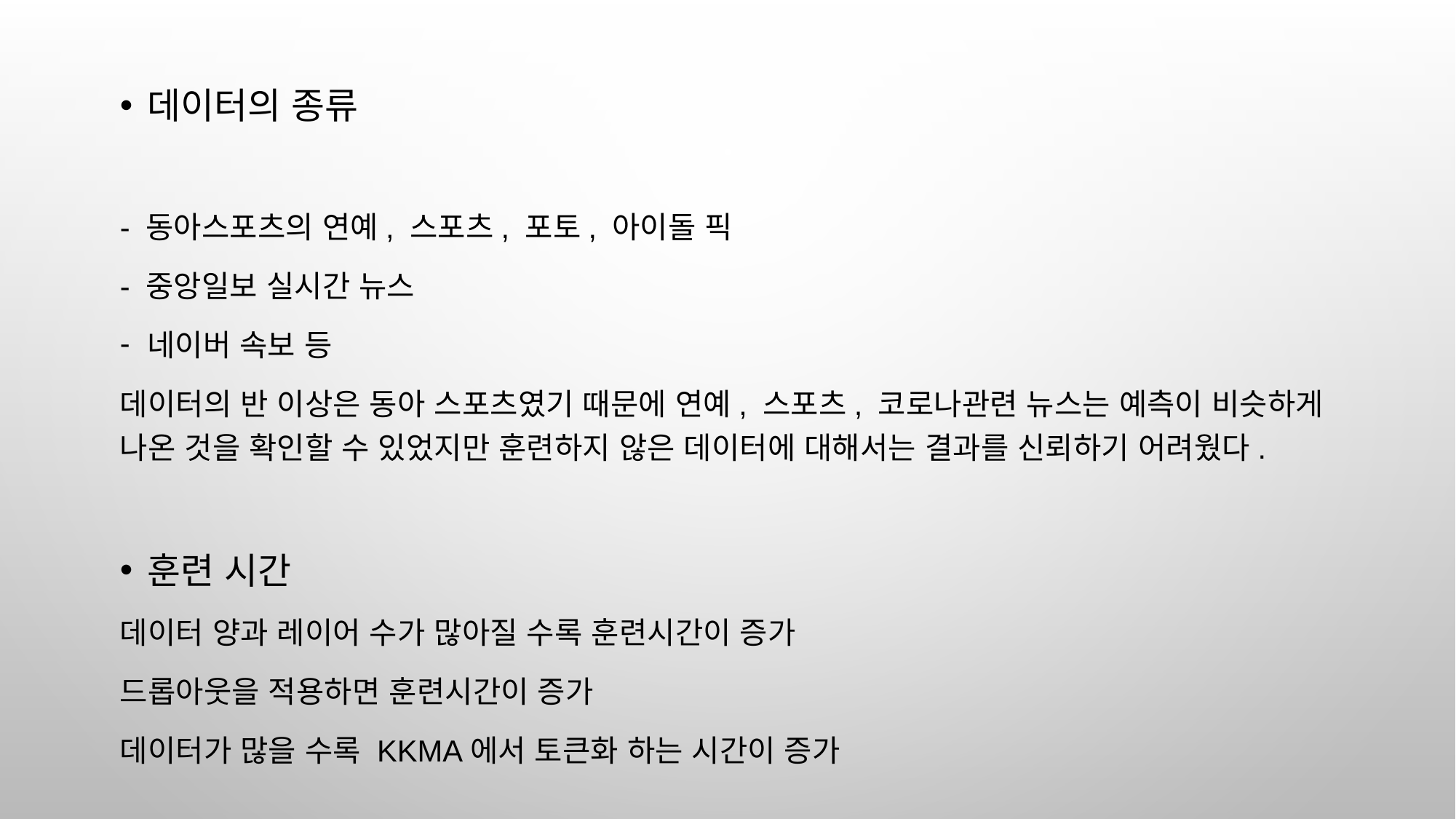

데이터의 종류

- 동아스포츠의 연예, 스포츠, 포토, 아이돌 픽
- 중앙일보 실시간 뉴스
네이버 속보 등
데이터의 반 이상은 동아 스포츠였기 때문에 연예, 스포츠, 코로나관련 뉴스는 예측이 비슷하게 나온 것을 확인할 수 있었지만 훈련하지 않은 데이터에 대해서는 결과를 신뢰하기 어려웠다.

훈련 시간
데이터 양과 레이어 수가 많아질 수록 훈련시간이 증가
드롭아웃을 적용하면 훈련시간이 증가
데이터가 많을 수록 kkma에서 토큰화 하는 시간이 증가